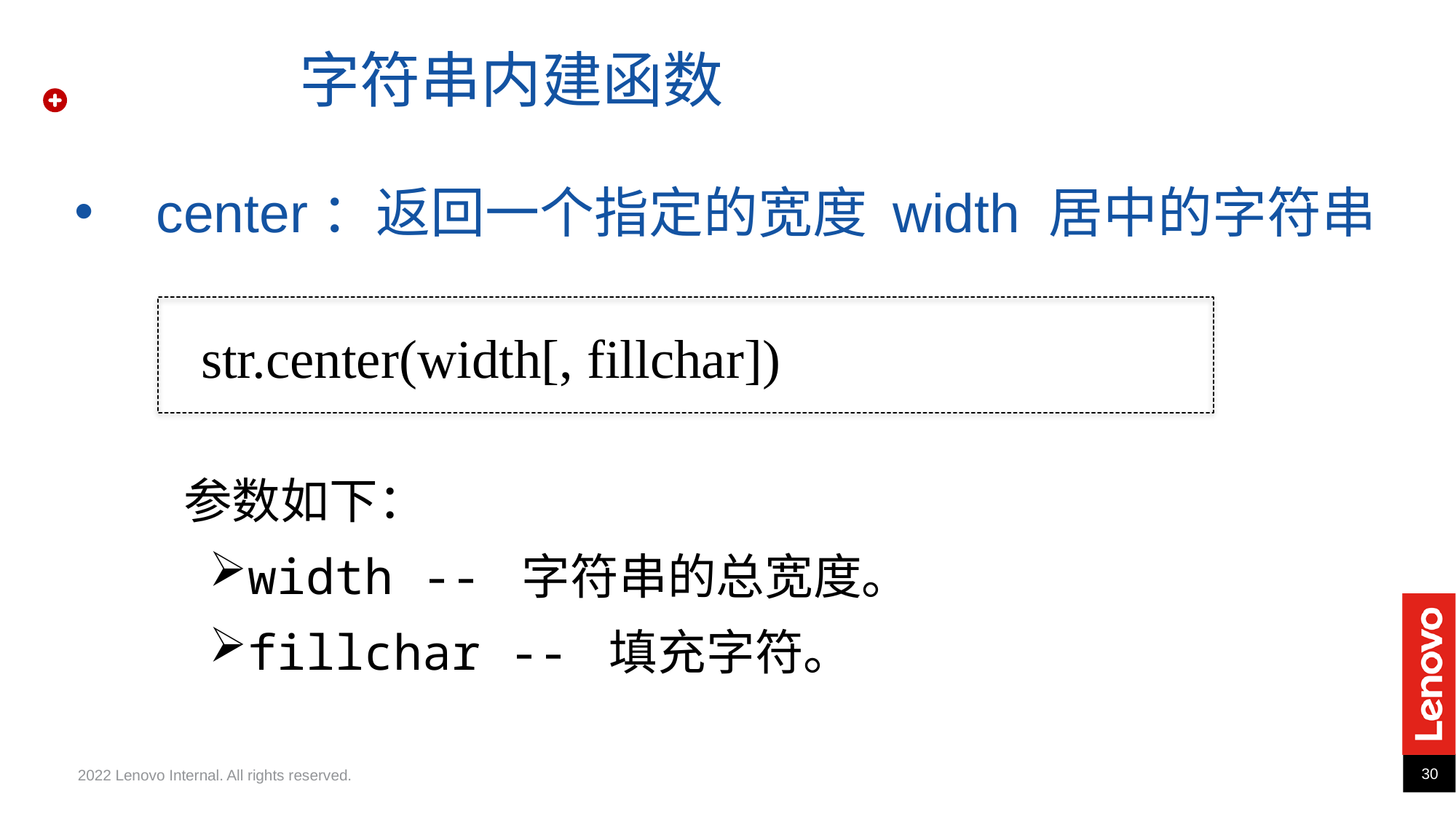

字符串内建函数
center：返回一个指定的宽度 width 居中的字符串

str.center(width[, fillchar])
参数如下：
width -- 字符串的总宽度。
fillchar -- 填充字符。